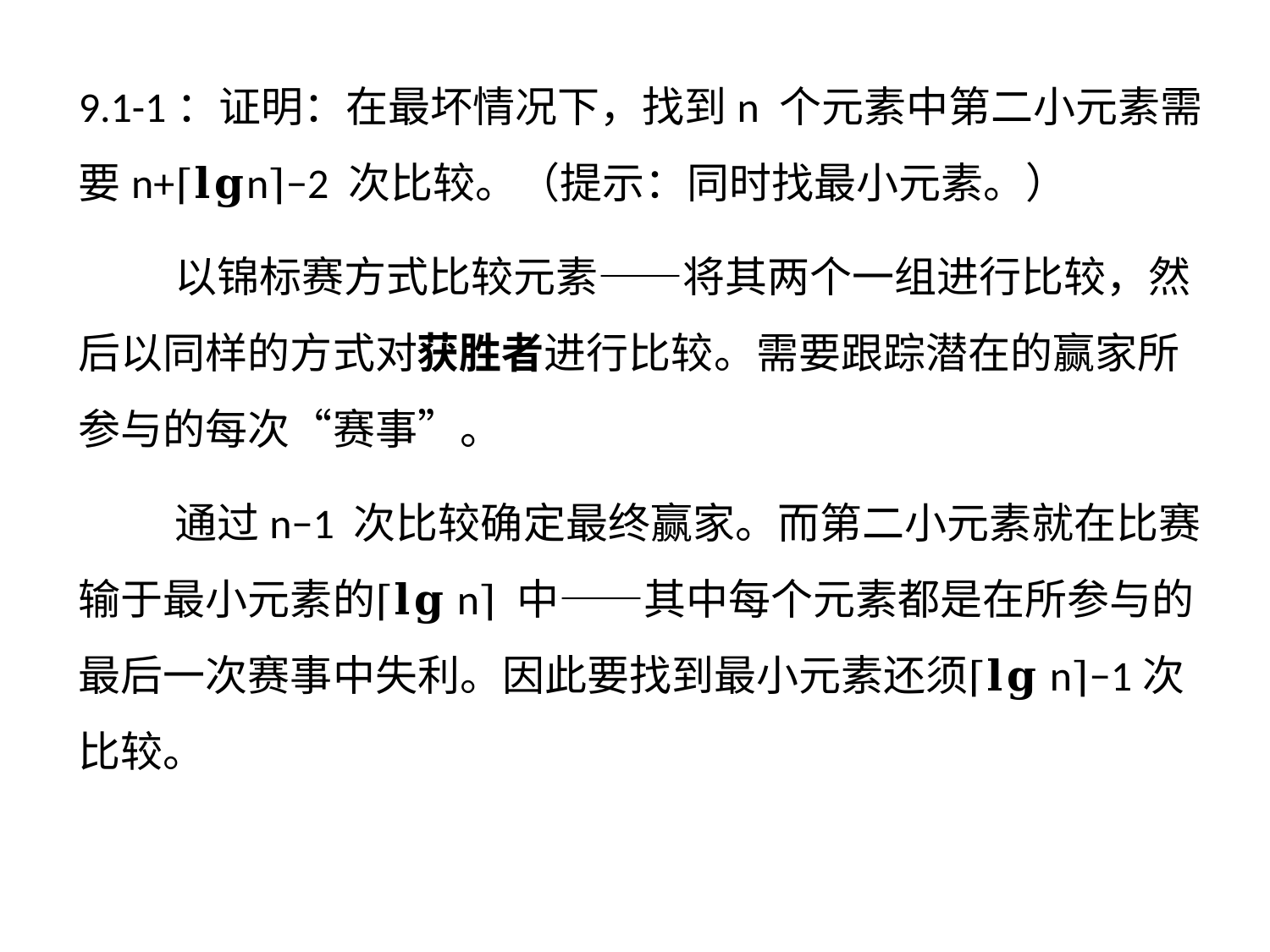

9.1-1：证明：在最坏情况下，找到n 个元素中第二小元素需要n+⌈𝐥𝐠n⌉−2 次比较。（提示：同时找最小元素。）
         以锦标赛方式比较元素——将其两个一组进行比较，然后以同样的方式对获胜者进行比较。需要跟踪潜在的赢家所参与的每次“赛事”。
         通过n−1 次比较确定最终赢家。而第二小元素就在比赛输于最小元素的⌈𝐥𝐠n⌉ 中——其中每个元素都是在所参与的最后一次赛事中失利。因此要找到最小元素还须⌈𝐥𝐠n⌉−1次比较。